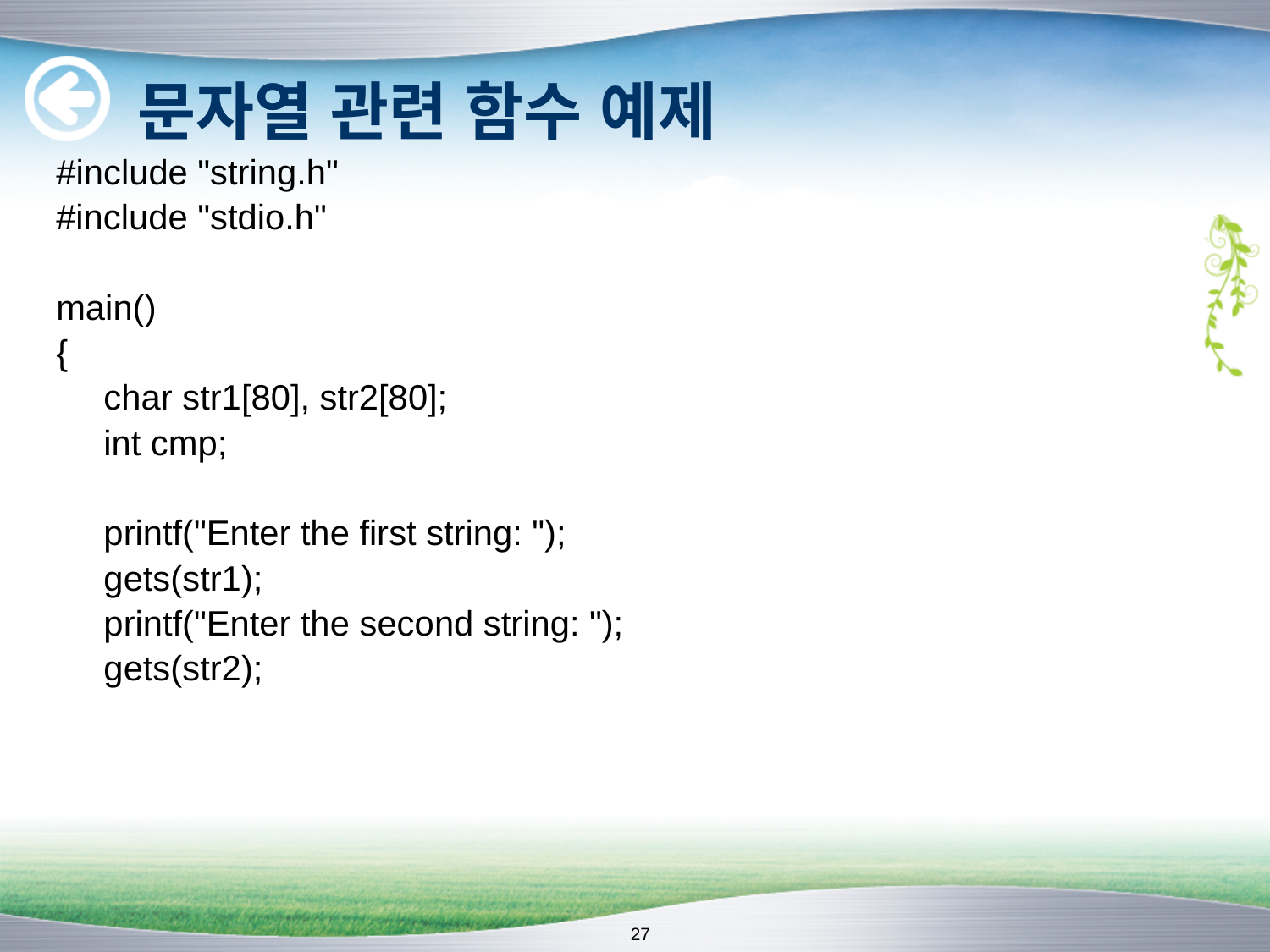

# 문자열 관련 함수 예제
#include "string.h"
#include "stdio.h"

main()
{
	char str1[80], str2[80];
	int cmp;

	printf("Enter the first string: ");
	gets(str1);
	printf("Enter the second string: ");
	gets(str2);

27